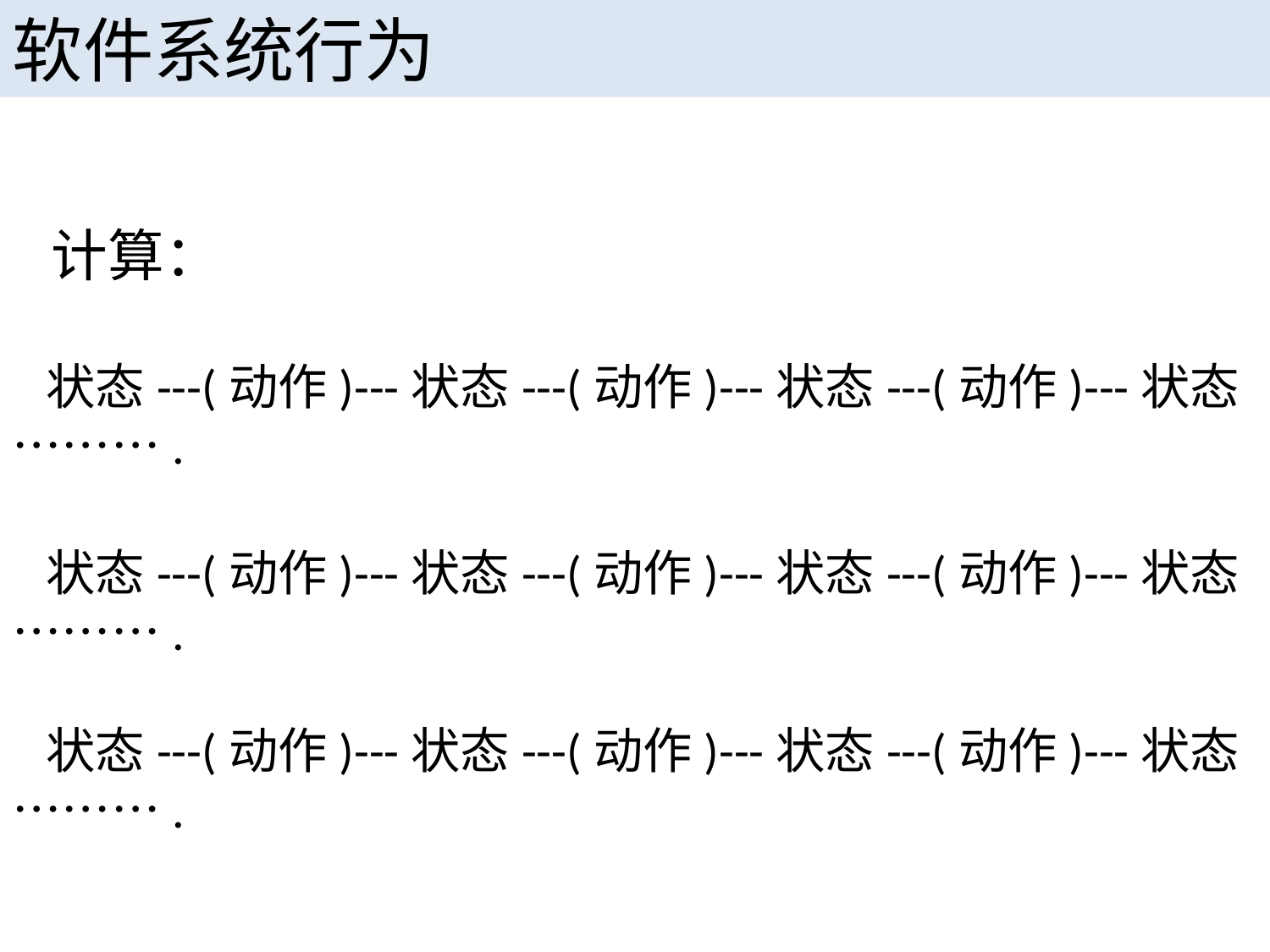

软件系统行为

  计算：

  状态---(动作)---状态---(动作)---状态---(动作)---状态……….

  状态---(动作)---状态---(动作)---状态---(动作)---状态……….

  状态---(动作)---状态---(动作)---状态---(动作)---状态……….